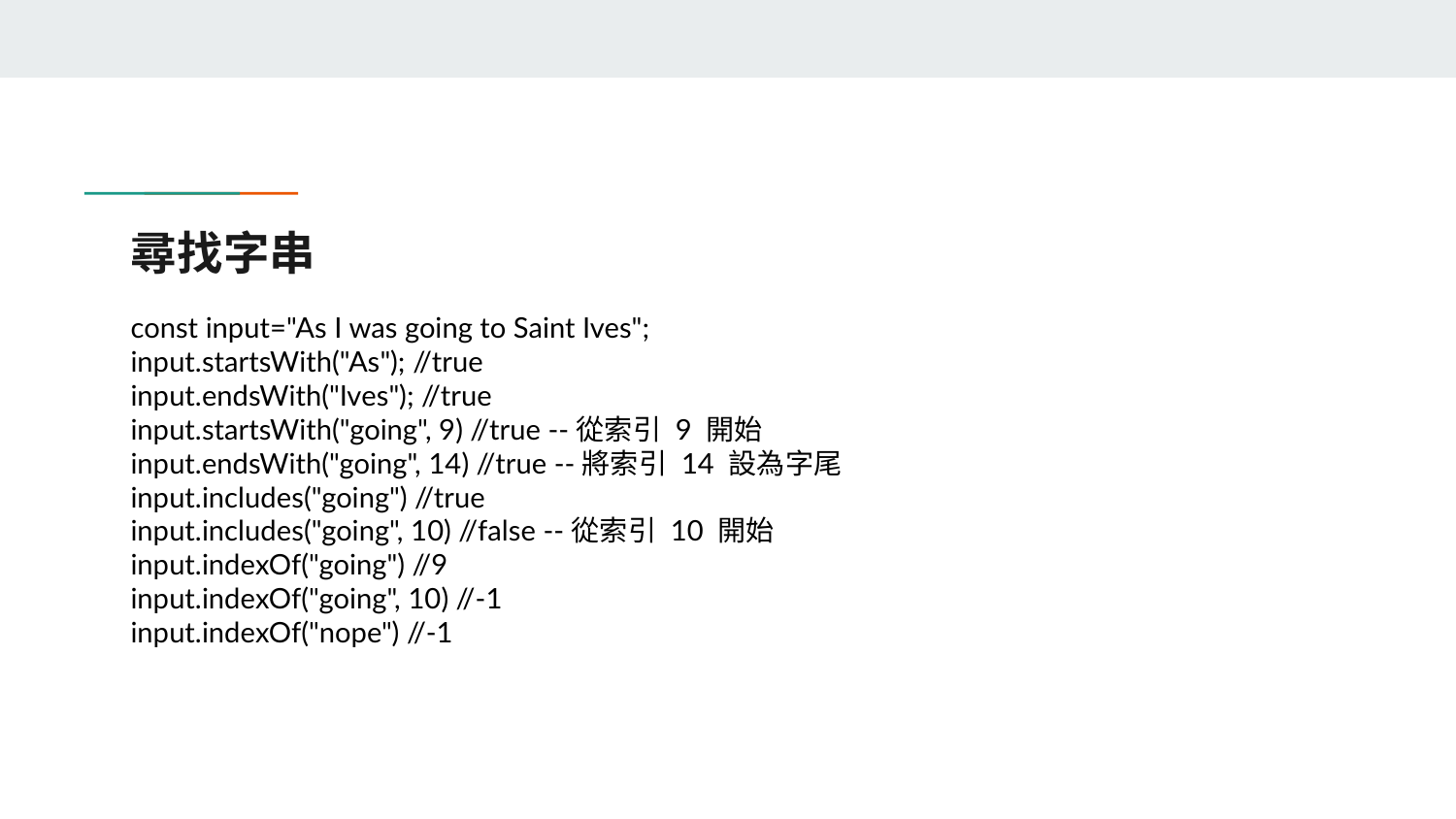

# 尋找字串
const input="As I was going to Saint Ives";
input.startsWith("As"); //true
input.endsWith("Ives"); //true
input.startsWith("going", 9) //true --從索引 9 開始
input.endsWith("going", 14) //true --將索引 14 設為字尾
input.includes("going") //true
input.includes("going", 10) //false --從索引 10 開始
input.indexOf("going") //9
input.indexOf("going", 10) //-1
input.indexOf("nope") //-1